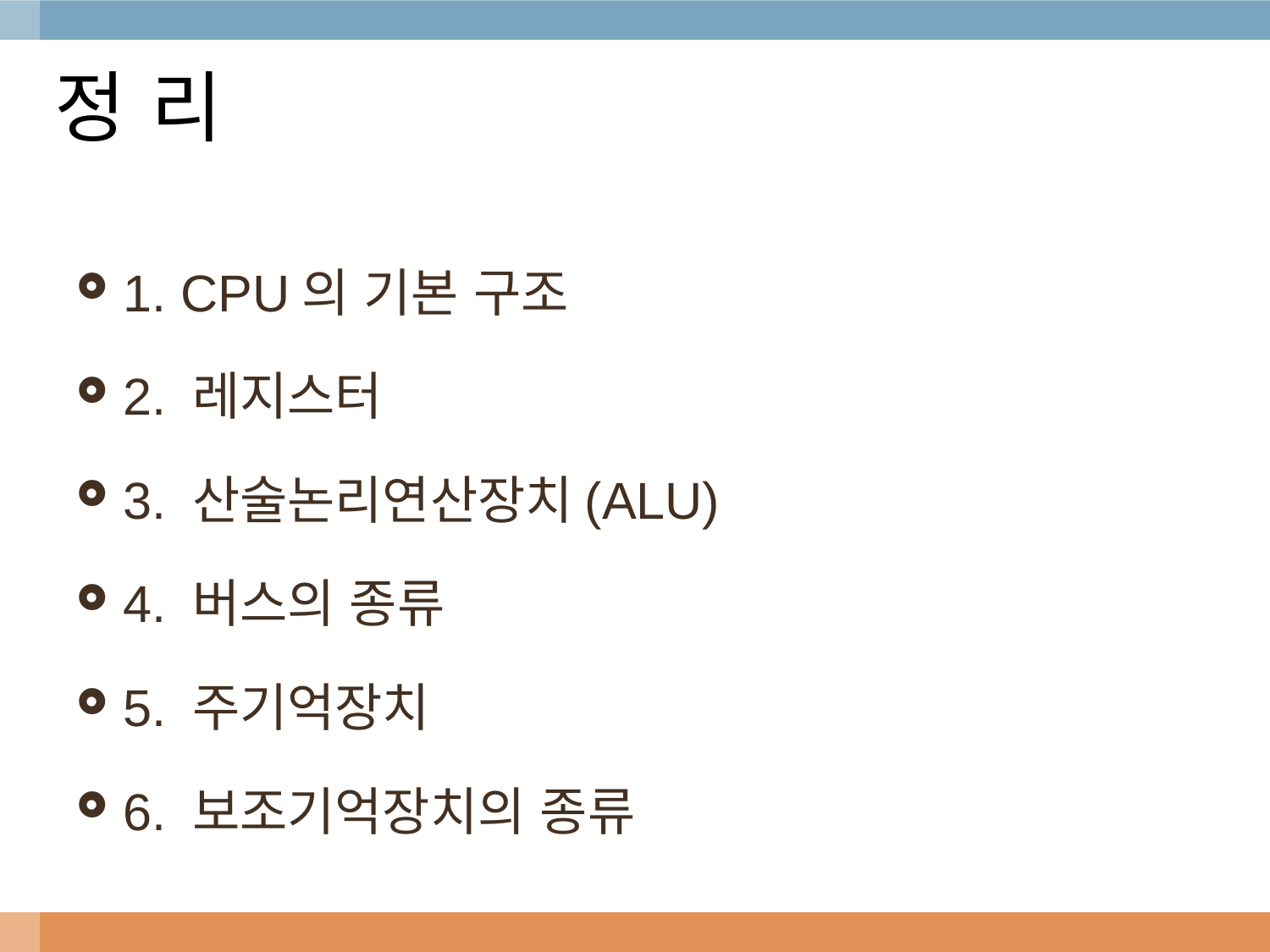

# 정 리
1. CPU의 기본 구조
2. 레지스터
3. 산술논리연산장치(ALU)
4. 버스의 종류
5. 주기억장치
6. 보조기억장치의 종류